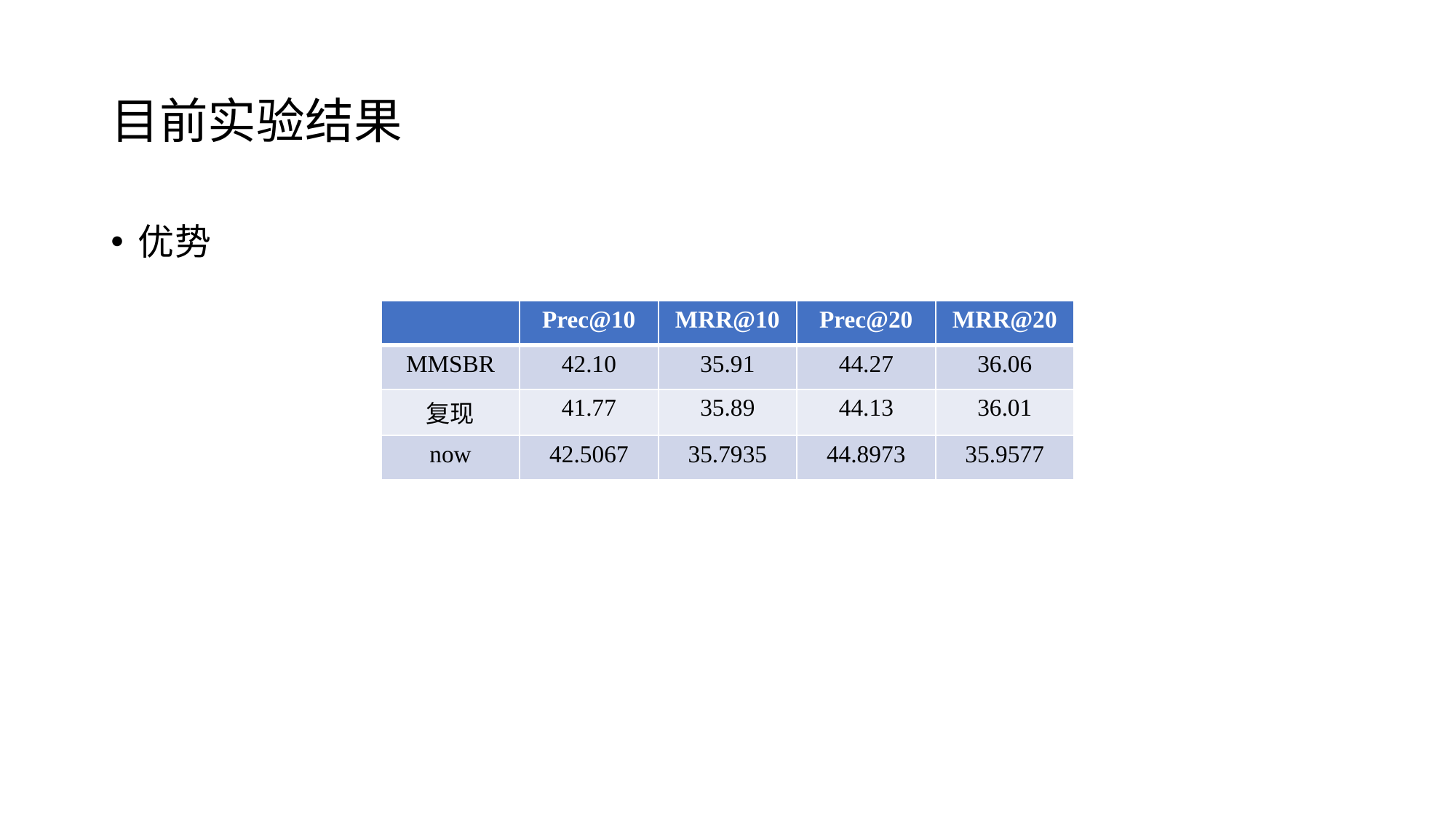

# 目前实验结果
优势
|  | Prec@10 | MRR@10 | Prec@20 | MRR@20 |
| --- | --- | --- | --- | --- |
| MMSBR | 42.10 | 35.91 | 44.27 | 36.06 |
| 复现 | 41.77 | 35.89 | 44.13 | 36.01 |
| now | 42.5067 | 35.7935 | 44.8973 | 35.9577 |